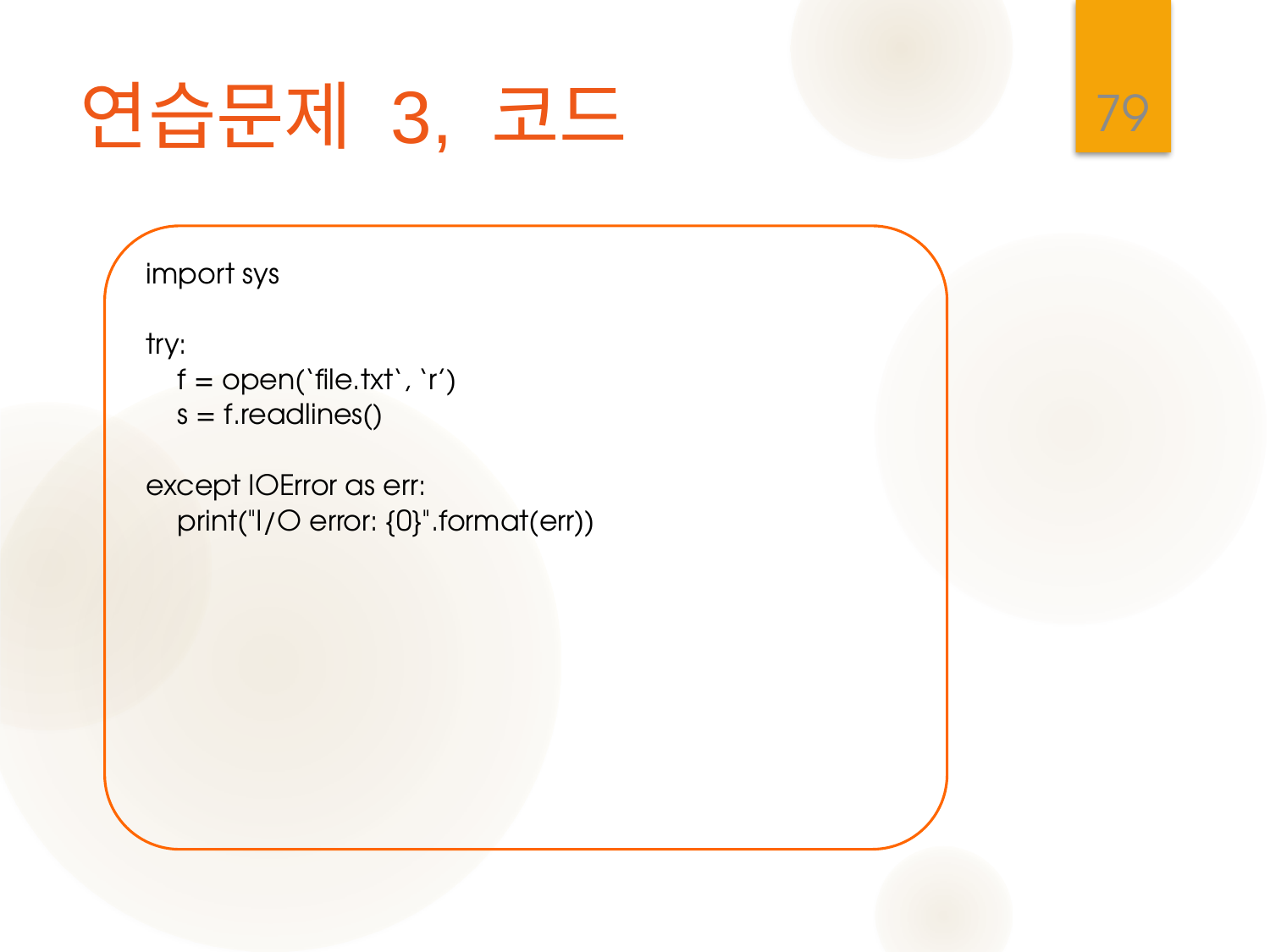

79
# 연습문제 3, 코드

import sys

try:
    f = open(‘file.txt‘, ‘r’)
    s = f.readlines()

except IOError as err:
    print("I/O error: {0}".format(err))